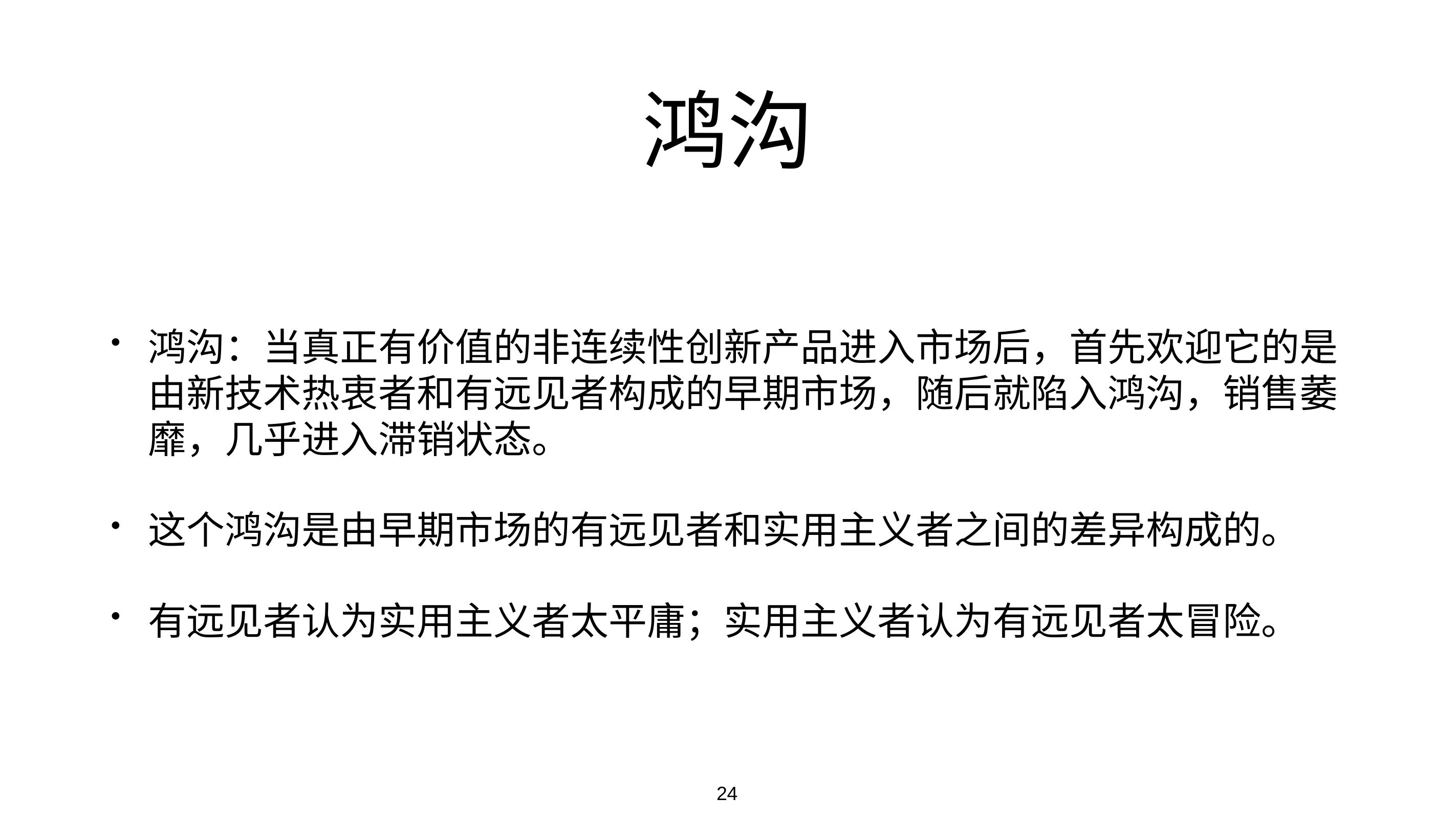

# 鸿沟
鸿沟：当真正有价值的非连续性创新产品进入市场后，首先欢迎它的是由新技术热衷者和有远见者构成的早期市场，随后就陷入鸿沟，销售萎靡，几乎进入滞销状态。
这个鸿沟是由早期市场的有远见者和实用主义者之间的差异构成的。
有远见者认为实用主义者太平庸；实用主义者认为有远见者太冒险。
24